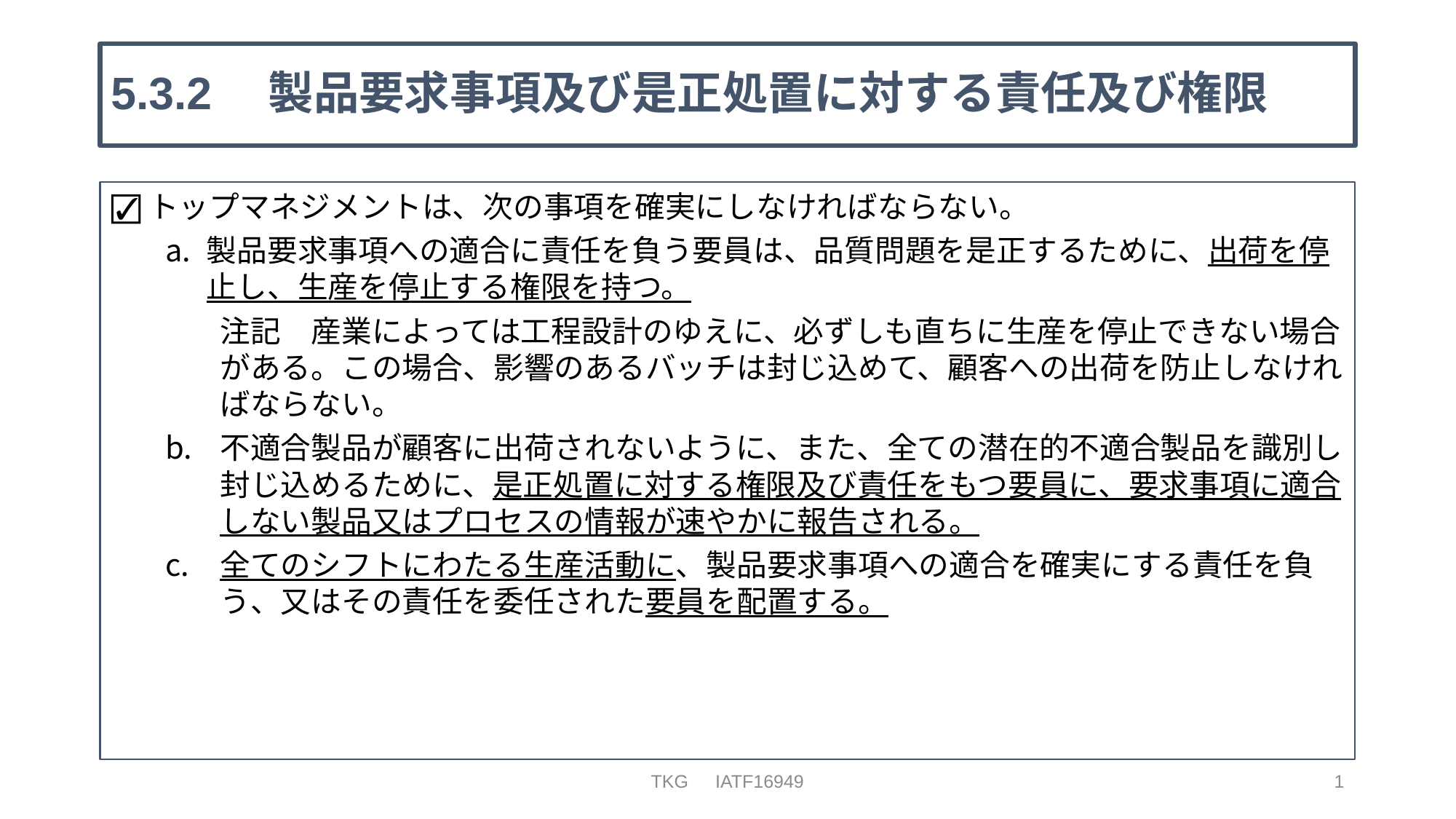

# 5.3.2　製品要求事項及び是正処置に対する責任及び権限
☑トップマネジメントは、次の事項を確実にしなければならない。
製品要求事項への適合に責任を負う要員は、品質問題を是正するために、出荷を停止し、生産を停止する権限を持つ。
注記　産業によっては工程設計のゆえに、必ずしも直ちに生産を停止できない場合がある。この場合、影響のあるバッチは封じ込めて、顧客への出荷を防止しなければならない。
不適合製品が顧客に出荷されないように、また、全ての潜在的不適合製品を識別し封じ込めるために、是正処置に対する権限及び責任をもつ要員に、要求事項に適合しない製品又はプロセスの情報が速やかに報告される。
全てのシフトにわたる生産活動に、製品要求事項への適合を確実にする責任を負う、又はその責任を委任された要員を配置する。

TKG　IATF16949
1